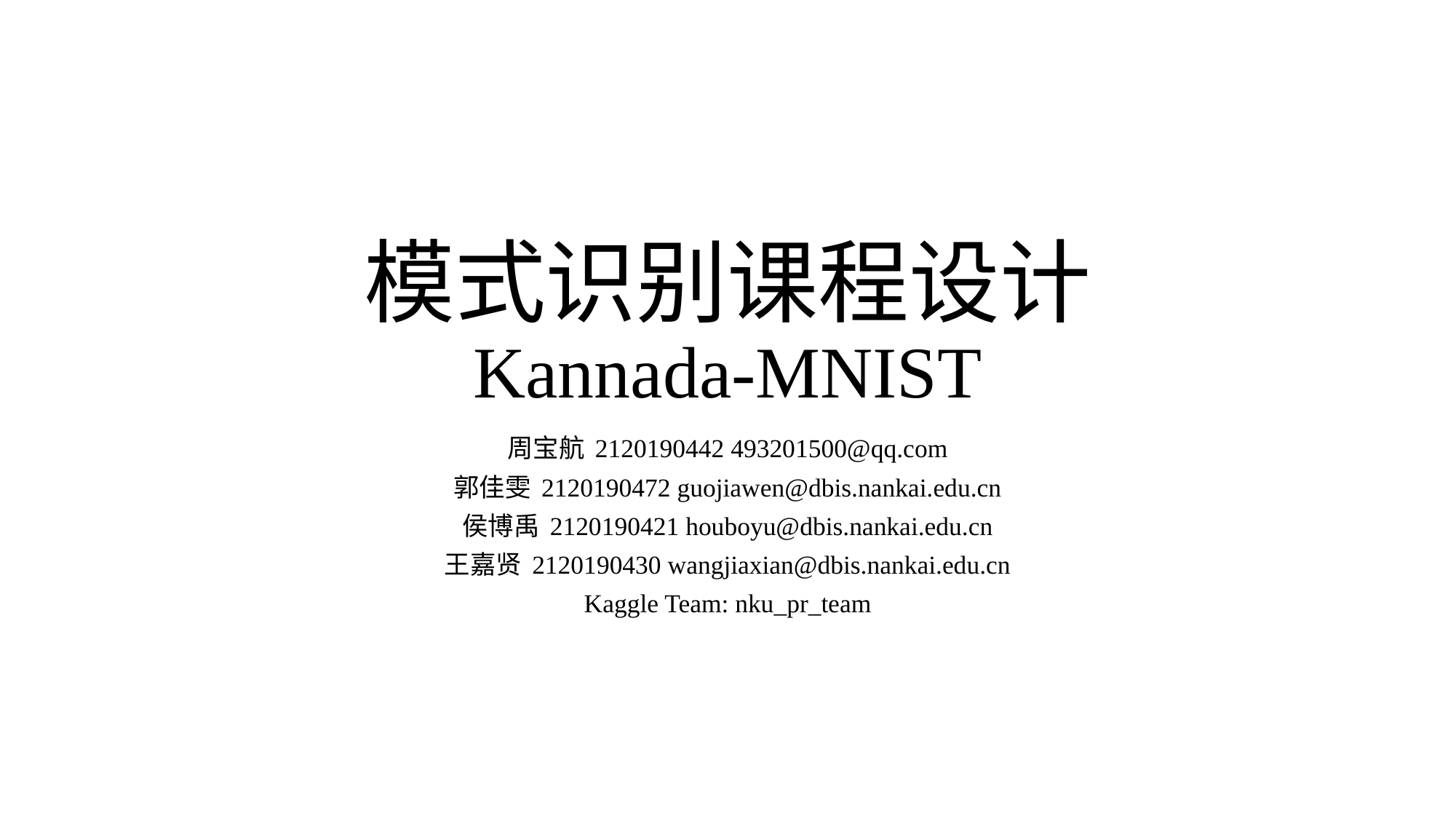

# 模式识别课程设计 Kannada-MNIST
周宝航 2120190442 493201500@qq.com
郭佳雯 2120190472 guojiawen@dbis.nankai.edu.cn
侯博禹 2120190421 houboyu@dbis.nankai.edu.cn
王嘉贤 2120190430 wangjiaxian@dbis.nankai.edu.cn
Kaggle Team: nku_pr_team